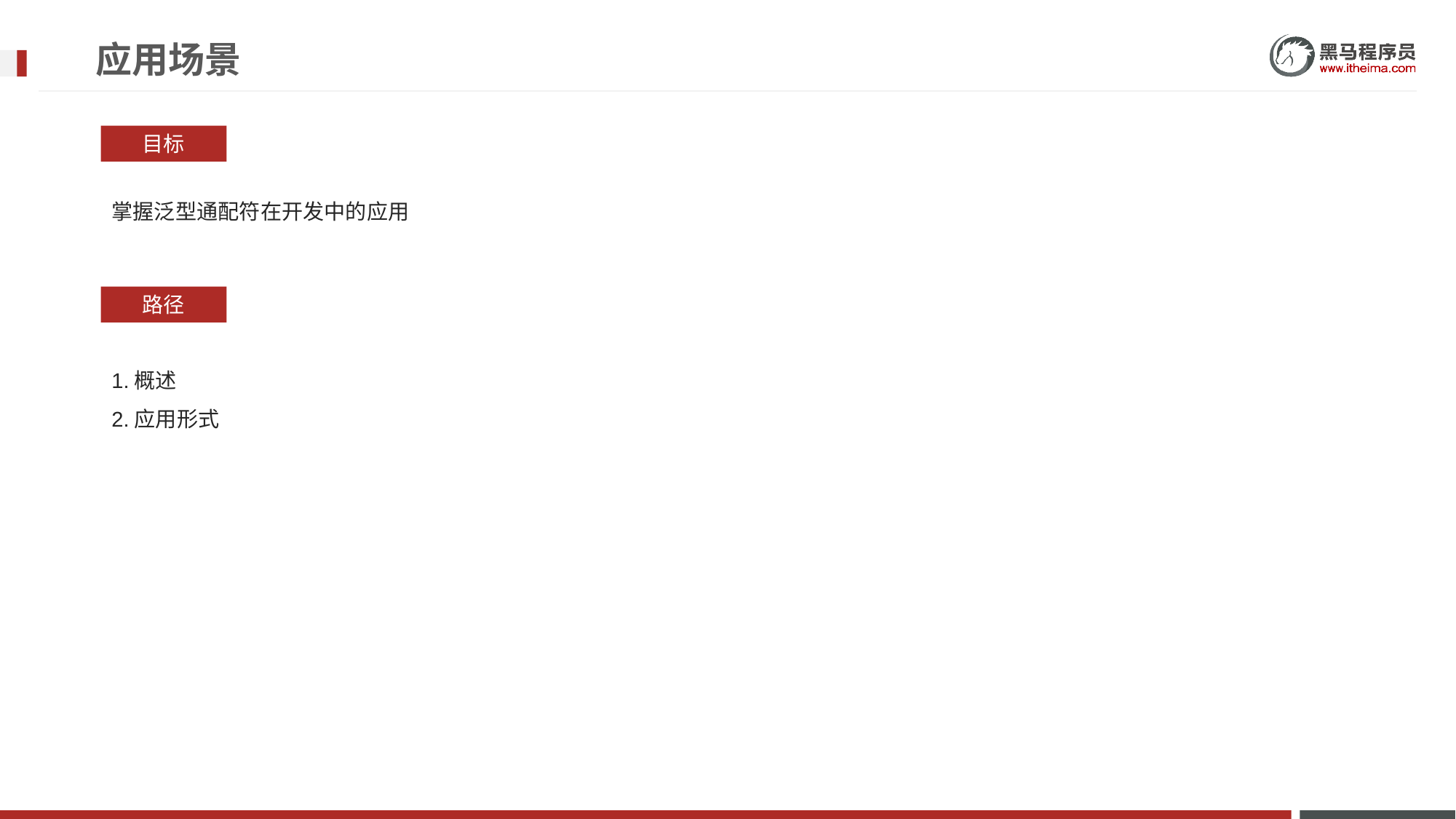

# 应用场景
目标
掌握泛型通配符在开发中的应用
路径
1.概述
2.应用形式